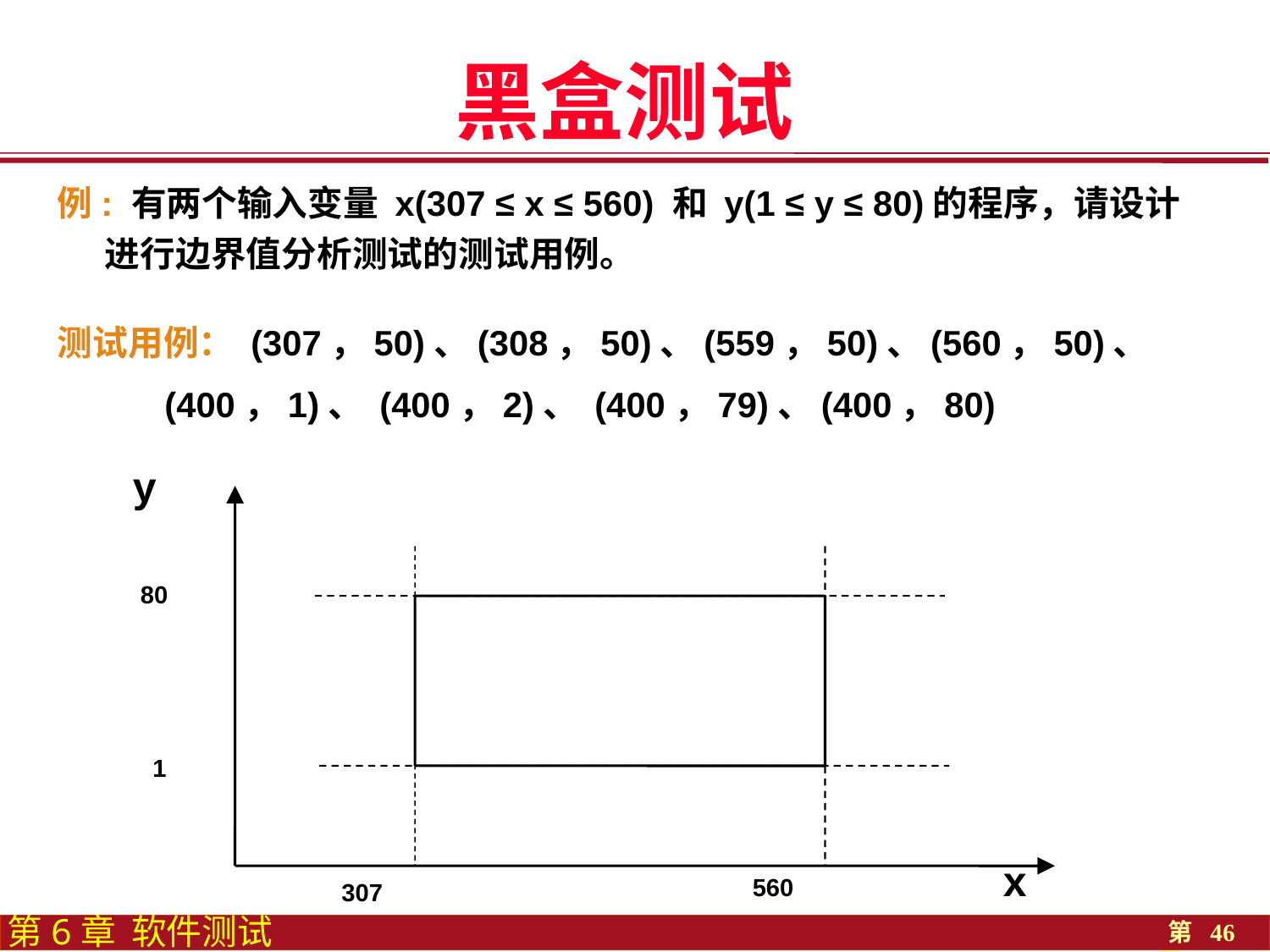

黑盒测试
例: 有两个输入变量 x(307 ≤ x ≤ 560) 和 y(1 ≤ y ≤ 80)的程序，请设计进行边界值分析测试的测试用例。

测试用例： (307，50)、(308，50)、(559，50)、(560，50)、
           (400，1)、 (400，2)、 (400，79)、(400，80)
y

80

1

x

560
307